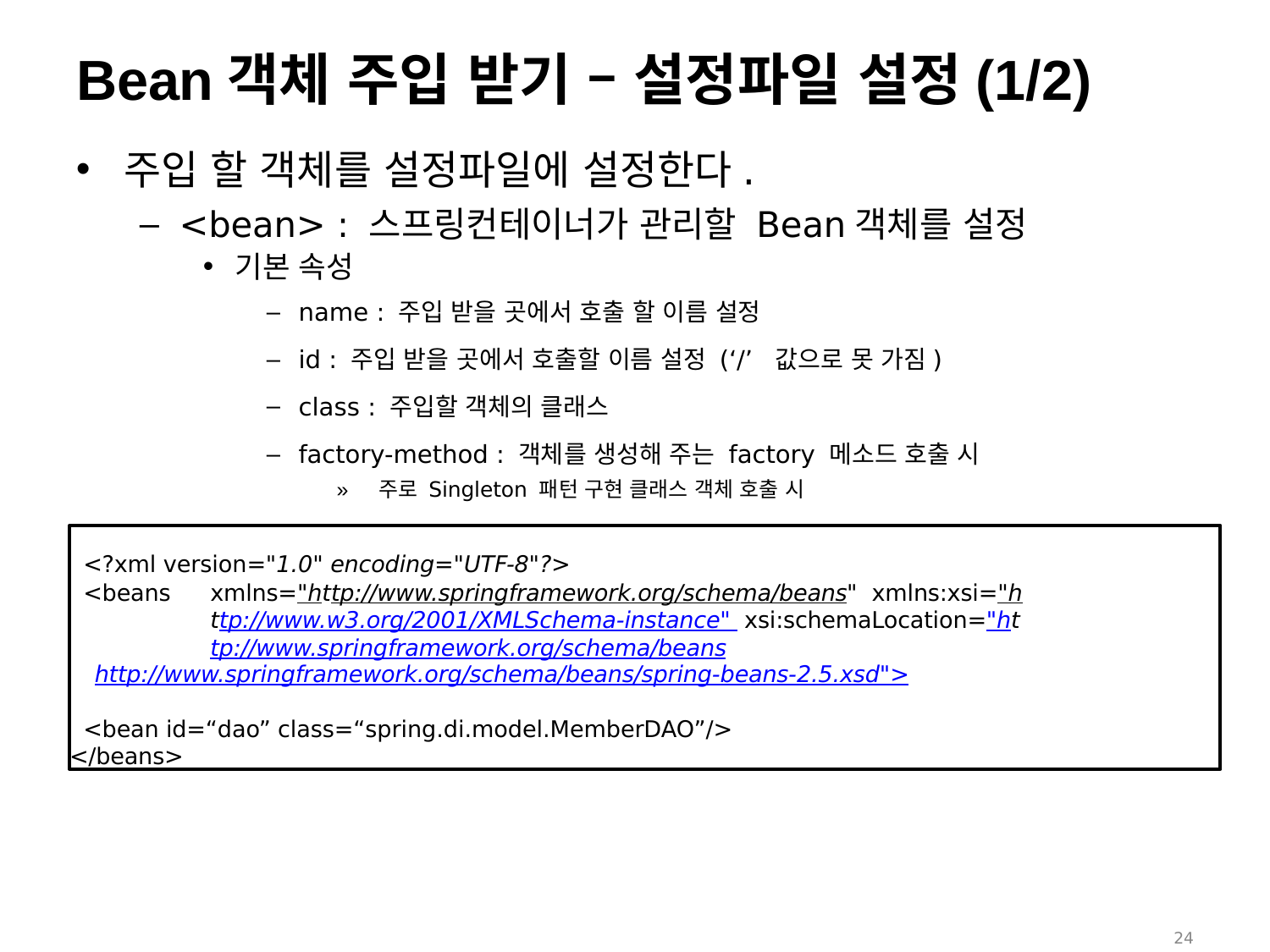

# Bean객체 주입 받기 – 설정파일 설정(1/2)
주입 할 객체를 설정파일에 설정한다.
<bean> : 스프링컨테이너가 관리할 Bean객체를 설정
기본 속성
name : 주입 받을 곳에서 호출 할 이름 설정
id : 주입 받을 곳에서 호출할 이름 설정 (‘/’ 값으로 못 가짐)
class : 주입할 객체의 클래스
factory-method : 객체를 생성해 주는 factory 메소드 호출 시
»	주로 Singleton 패턴 구현 클래스 객체 호출 시
<?xml version="1.0" encoding="UTF-8"?>
<beans	xmlns="http://www.springframework.org/schema/beans"  xmlns:xsi="http://www.w3.org/2001/XMLSchema-instance"  xsi:schemaLocation="http://www.springframework.org/schema/beans
http://www.springframework.org/schema/beans/spring-beans-2.5.xsd">

<bean id=“dao” class=“spring.di.model.MemberDAO”/>
</beans>
24